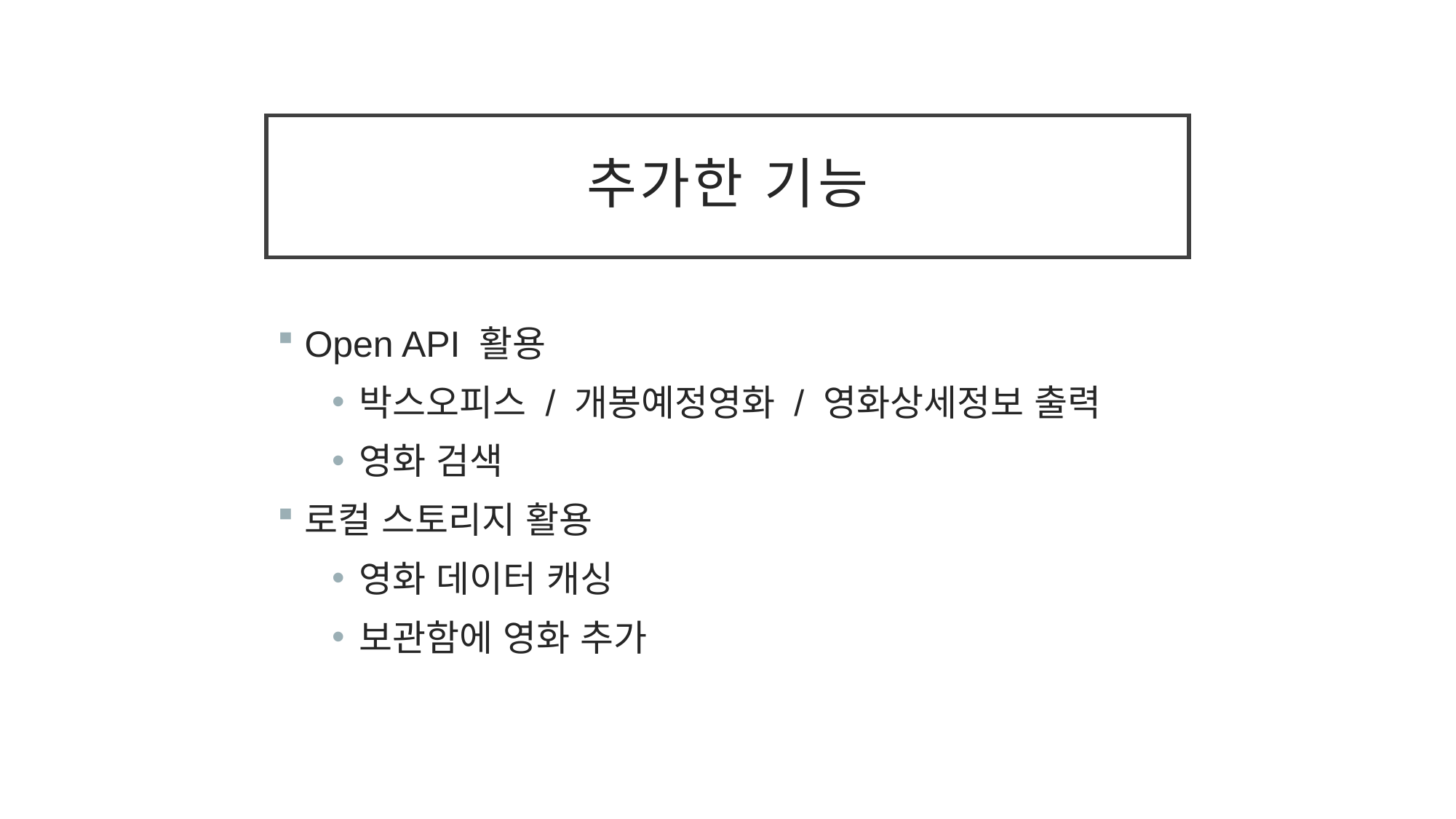

# 추가한 기능
Open API 활용
박스오피스 / 개봉예정영화 / 영화상세정보 출력
영화 검색
로컬 스토리지 활용
영화 데이터 캐싱
보관함에 영화 추가